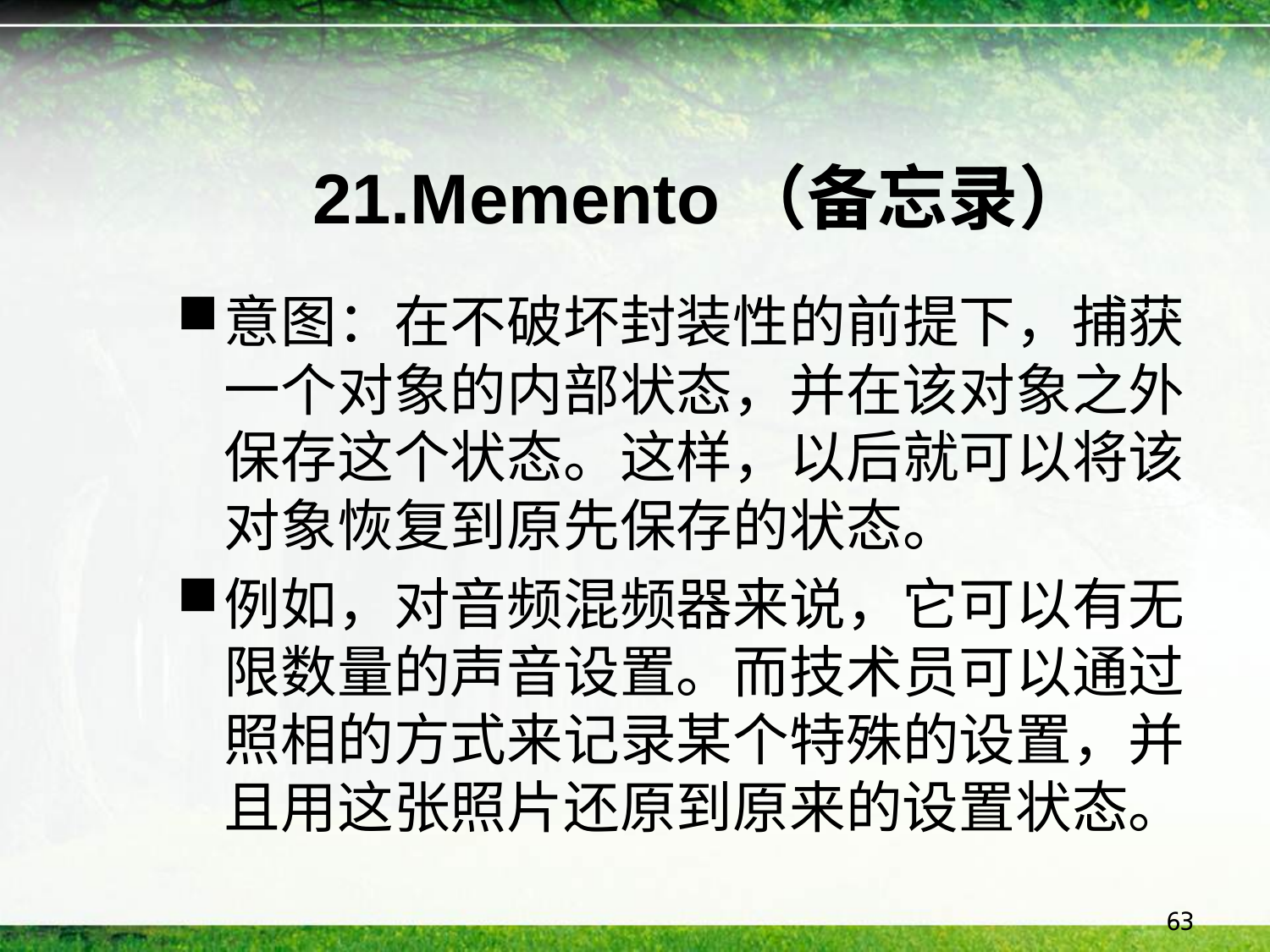

21.Memento（备忘录）
# 意图：在不破坏封装性的前提下，捕获一个对象的内部状态，并在该对象之外保存这个状态。这样，以后就可以将该对象恢复到原先保存的状态。
例如，对音频混频器来说，它可以有无限数量的声音设置。而技术员可以通过照相的方式来记录某个特殊的设置，并且用这张照片还原到原来的设置状态。

63